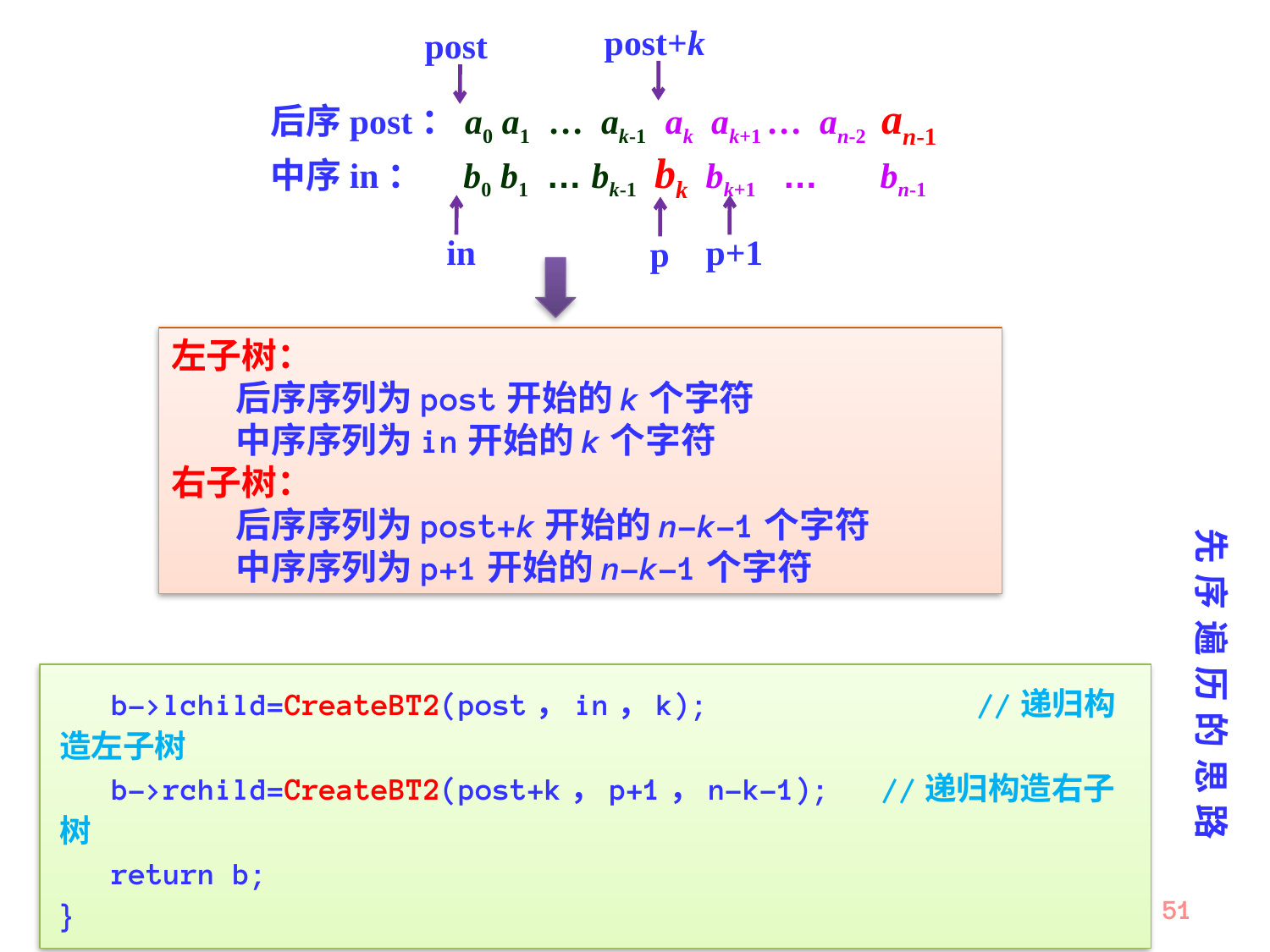

post+k
post
后序post：a0 a1  …  ak-1   ak  ak+1 …  an-2   an-1
中序in：    b0 b1  … bk-1  bk  bk+1   …       bn-1
in
p+1
p

左子树：
       后序序列为post开始的k个字符
       中序序列为in开始的k个字符
右子树：
       后序序列为post+k开始的n-k-1个字符
       中序序列为p+1开始的n-k-1个字符
先序遍历的思路
   b->lchild=CreateBT2(post，in，k);	         //递归构造左子树
   b->rchild=CreateBT2(post+k，p+1，n-k-1);   //递归构造右子树
   return b;
}
51